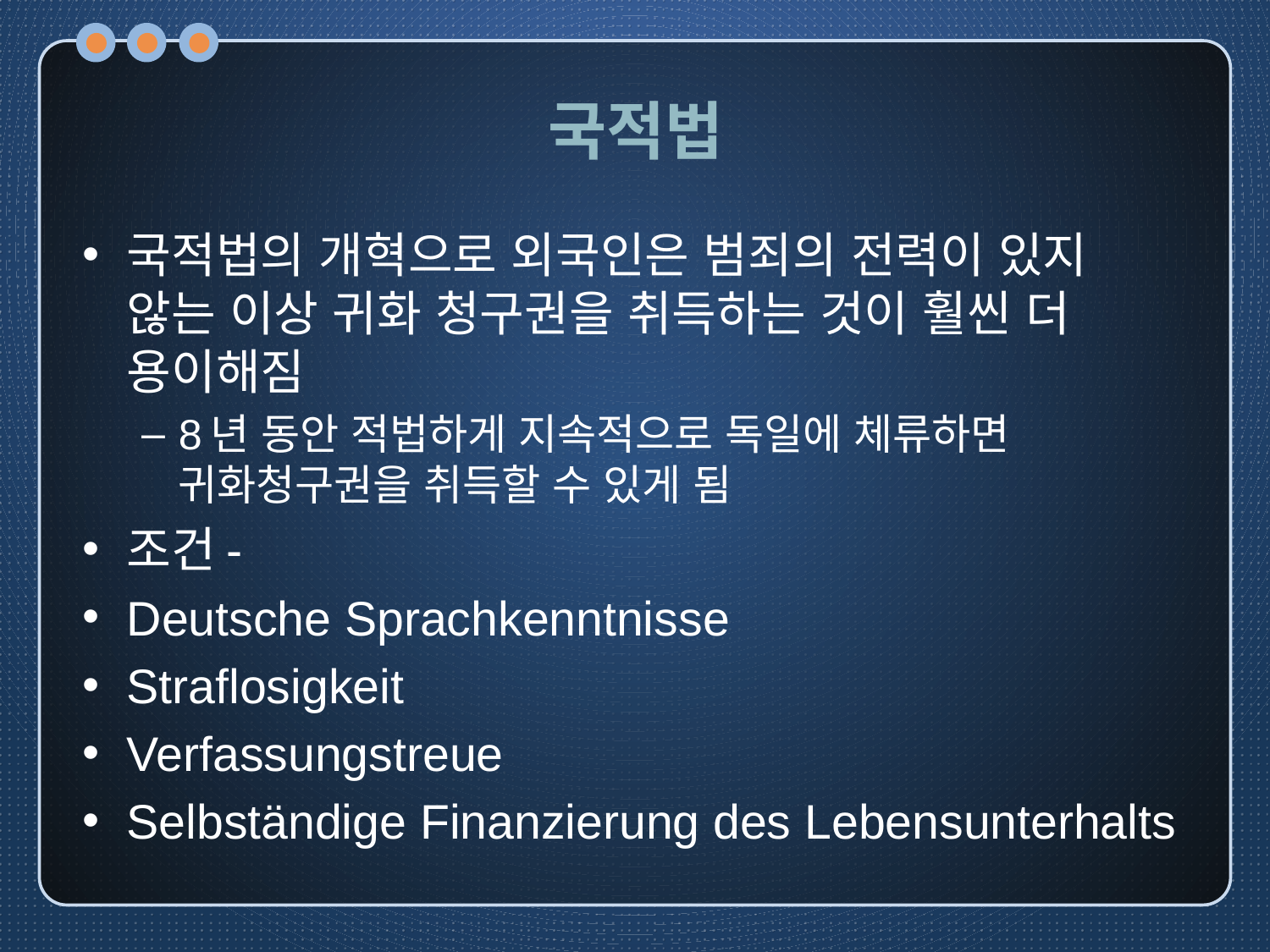

# 국적법
국적법의 개혁으로 외국인은 범죄의 전력이 있지 않는 이상 귀화 청구권을 취득하는 것이 훨씬 더 용이해짐
8년 동안 적법하게 지속적으로 독일에 체류하면 귀화청구권을 취득할 수 있게 됨
조건-
Deutsche Sprachkenntnisse
Straflosigkeit
Verfassungstreue
Selbständige Finanzierung des Lebensunterhalts